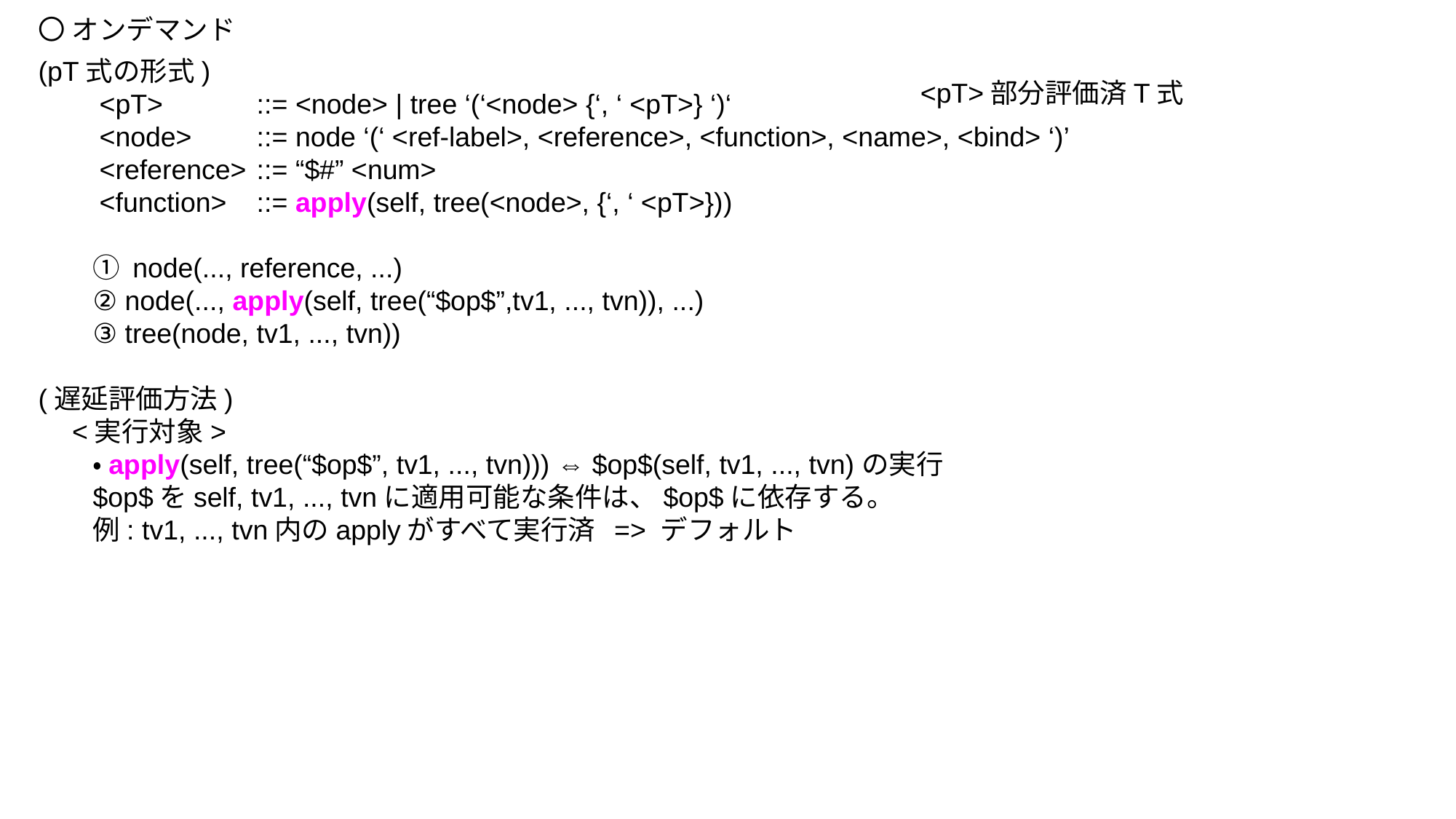

〇 オンデマンド
(pT式の形式)
　　<pT>	::= <node> | tree ‘(‘<node> {‘, ‘ <pT>} ‘)‘
　　<node>	::= node ‘(‘ <ref-label>, <reference>, <function>, <name>, <bind> ‘)’
　　<reference>	::= “$#” <num>
　　<function>	::= apply(self, tree(<node>, {‘, ‘ <pT>}))

　　① node(..., reference, ...)
② node(..., apply(self, tree(“$op$”,tv1, ..., tvn)), ...)
③ tree(node, tv1, ..., tvn))

(遅延評価方法)
　<実行対象>
・apply(self, tree(“$op$”, tv1, ..., tvn))) ⇔ $op$(self, tv1, ..., tvn)の実行
$op$をself, tv1, ..., tvnに適用可能な条件は、$op$に依存する。
例: tv1, ..., tvn内のapplyがすべて実行済  => デフォルト
<pT>部分評価済T式